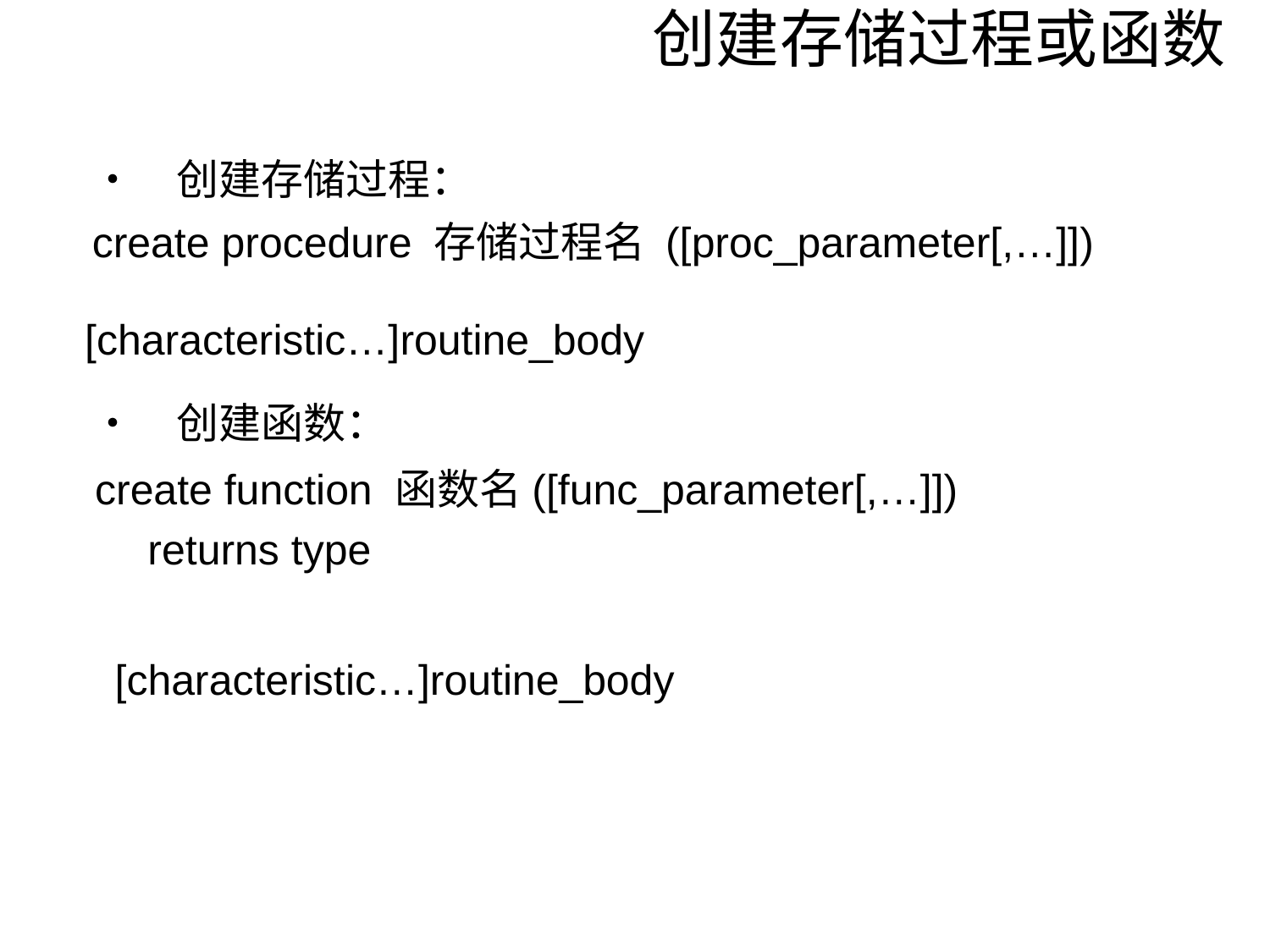

创建存储过程或函数
• 创建存储过程：
create procedure 存储过程名 ([proc_parameter[,…]])
[characteristic…]routine_body
• 创建函数：
create function 函数名([func_parameter[,…]])
returns type
[characteristic…]routine_body